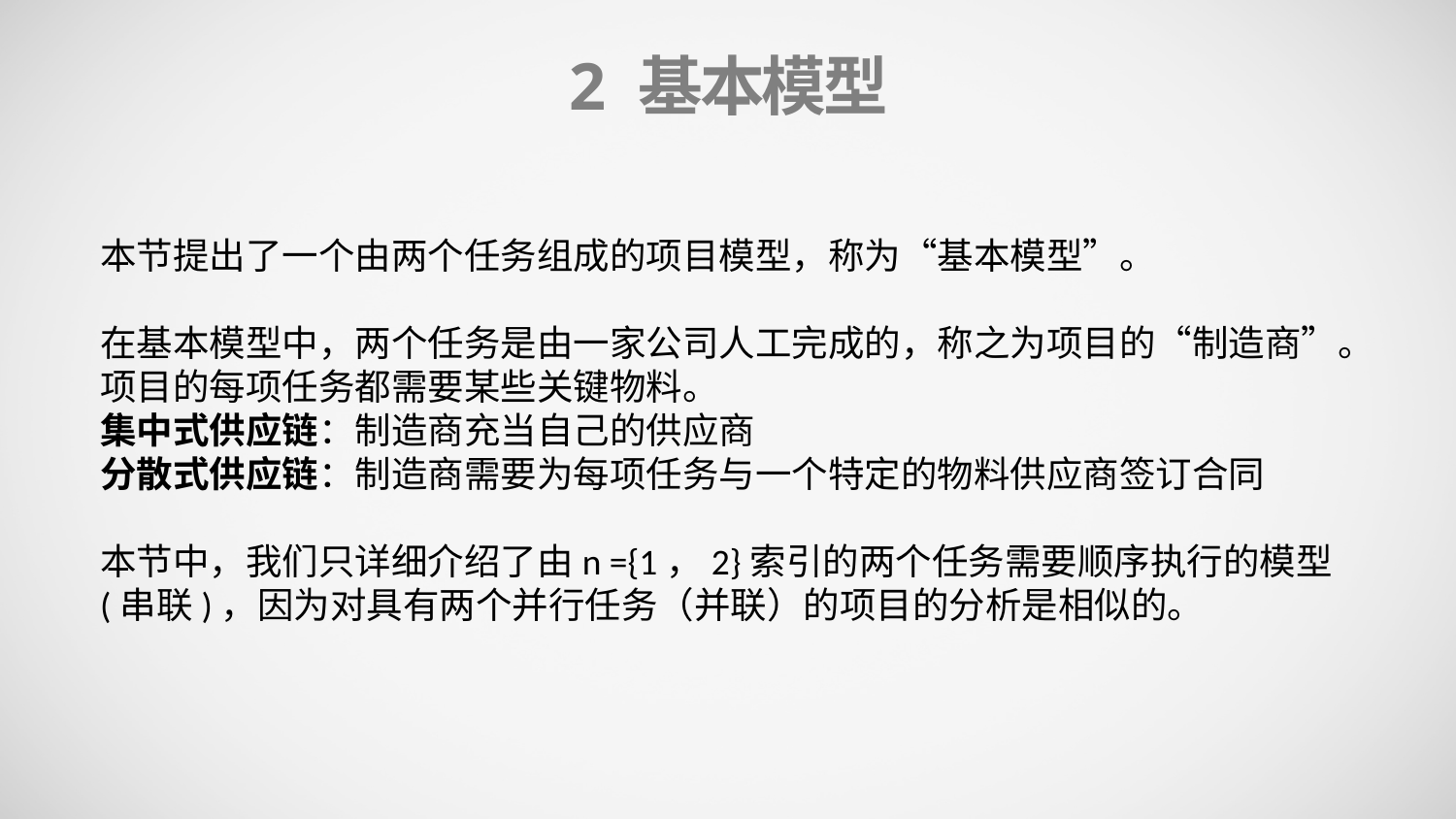

2 基本模型
本节提出了一个由两个任务组成的项目模型，称为“基本模型”。

在基本模型中，两个任务是由一家公司人工完成的，称之为项目的“制造商”。项目的每项任务都需要某些关键物料。
集中式供应链：制造商充当自己的供应商
分散式供应链：制造商需要为每项任务与一个特定的物料供应商签订合同

本节中，我们只详细介绍了由n ={1，2}索引的两个任务需要顺序执行的模型(串联)，因为对具有两个并行任务（并联）的项目的分析是相似的。